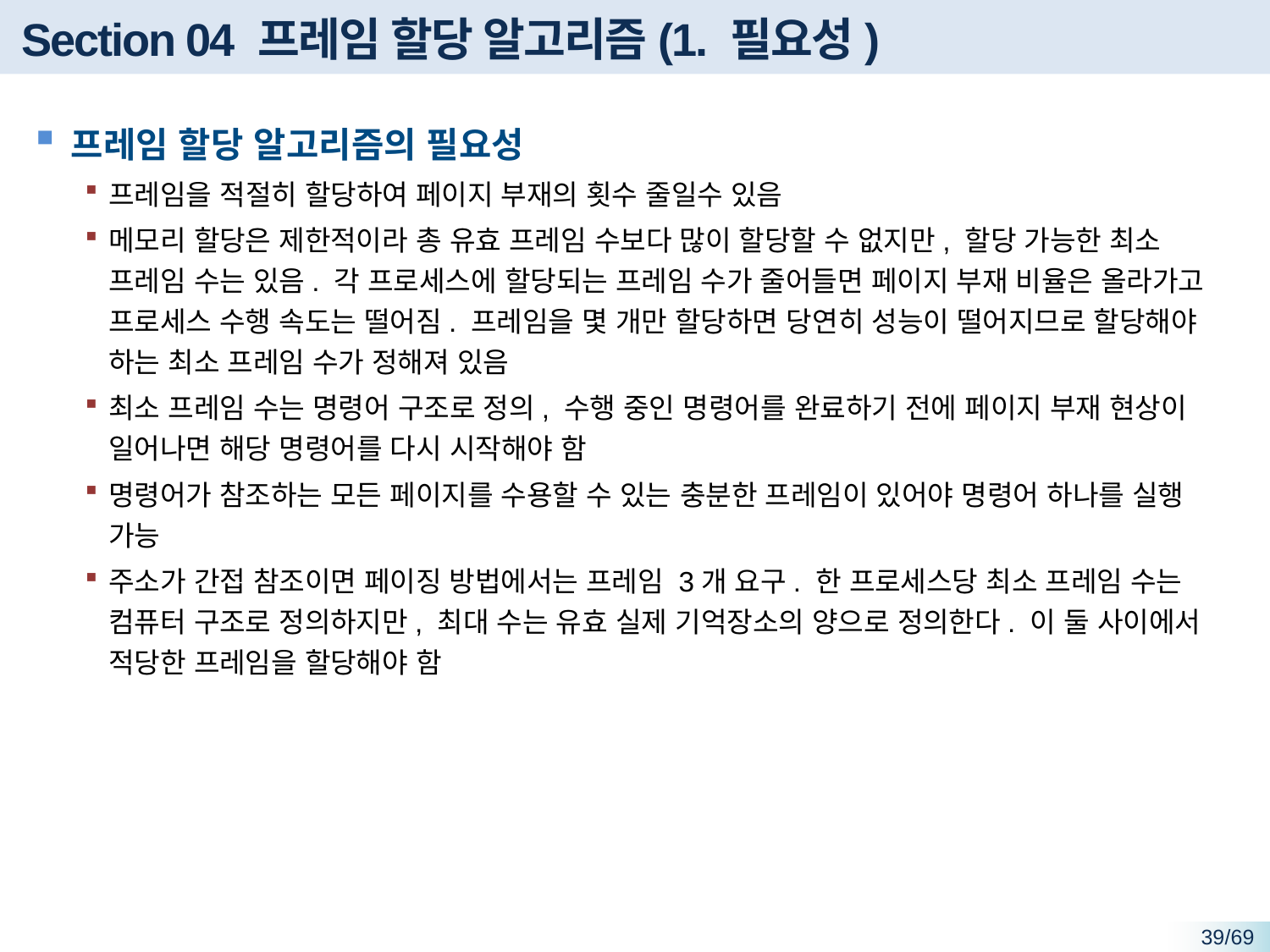

# Section 04 프레임 할당 알고리즘(1. 필요성)
프레임 할당 알고리즘의 필요성
프레임을 적절히 할당하여 페이지 부재의 횟수 줄일수 있음
메모리 할당은 제한적이라 총 유효 프레임 수보다 많이 할당할 수 없지만, 할당 가능한 최소 프레임 수는 있음. 각 프로세스에 할당되는 프레임 수가 줄어들면 페이지 부재 비율은 올라가고 프로세스 수행 속도는 떨어짐. 프레임을 몇 개만 할당하면 당연히 성능이 떨어지므로 할당해야 하는 최소 프레임 수가 정해져 있음
최소 프레임 수는 명령어 구조로 정의, 수행 중인 명령어를 완료하기 전에 페이지 부재 현상이 일어나면 해당 명령어를 다시 시작해야 함
명령어가 참조하는 모든 페이지를 수용할 수 있는 충분한 프레임이 있어야 명령어 하나를 실행 가능
주소가 간접 참조이면 페이징 방법에서는 프레임 3개 요구. 한 프로세스당 최소 프레임 수는 컴퓨터 구조로 정의하지만, 최대 수는 유효 실제 기억장소의 양으로 정의한다. 이 둘 사이에서 적당한 프레임을 할당해야 함